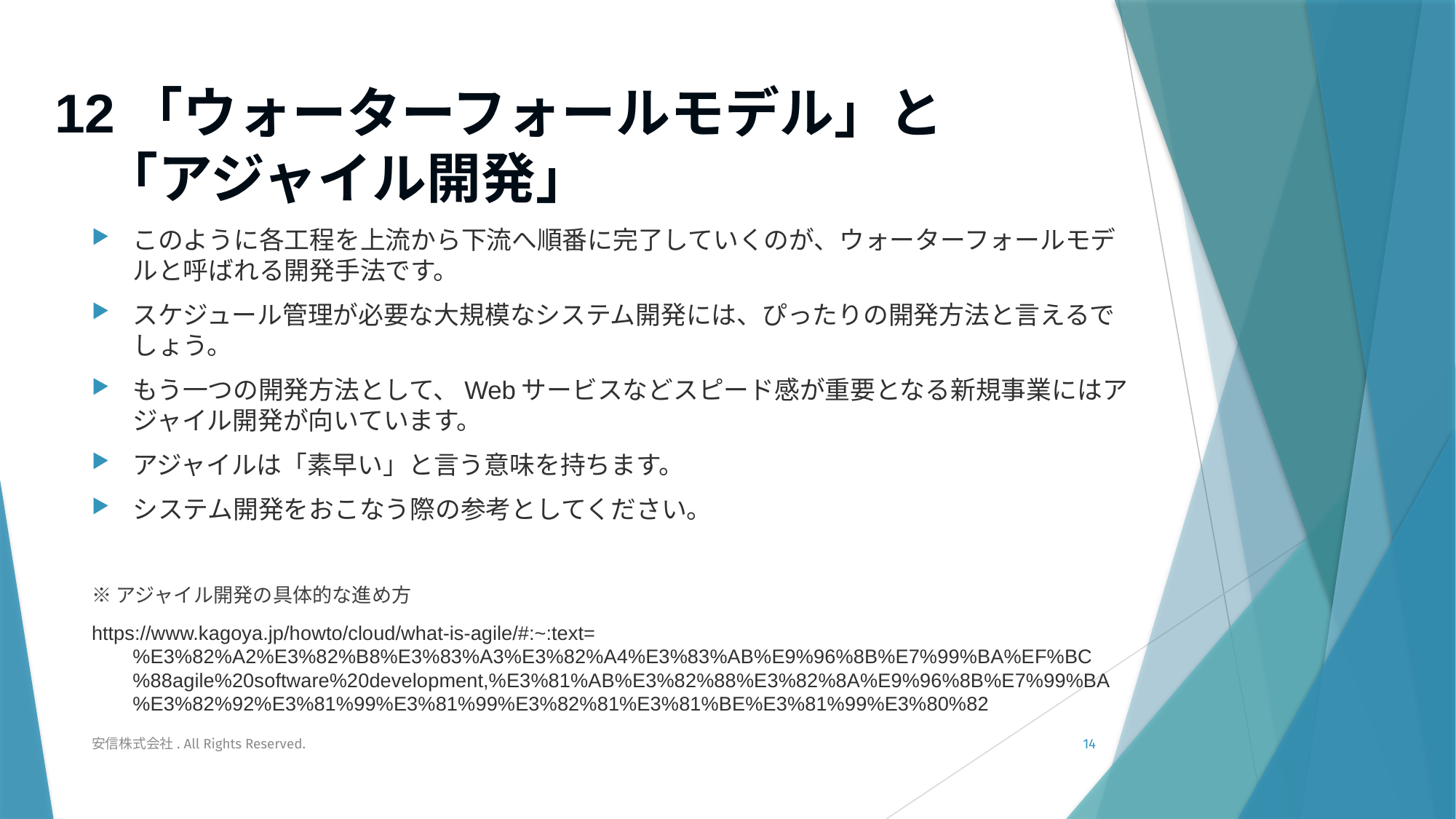

# 12「ウォーターフォールモデル」と 「アジャイル開発」
このように各工程を上流から下流へ順番に完了していくのが、ウォーターフォールモデルと呼ばれる開発手法です。
スケジュール管理が必要な大規模なシステム開発には、ぴったりの開発方法と言えるでしょう。
もう一つの開発方法として、Webサービスなどスピード感が重要となる新規事業にはアジャイル開発が向いています。
アジャイルは「素早い」と言う意味を持ちます。
システム開発をおこなう際の参考としてください。

※アジャイル開発の具体的な進め方
https://www.kagoya.jp/howto/cloud/what-is-agile/#:~:text=%E3%82%A2%E3%82%B8%E3%83%A3%E3%82%A4%E3%83%AB%E9%96%8B%E7%99%BA%EF%BC%88agile%20software%20development,%E3%81%AB%E3%82%88%E3%82%8A%E9%96%8B%E7%99%BA%E3%82%92%E3%81%99%E3%81%99%E3%82%81%E3%81%BE%E3%81%99%E3%80%82

安信株式会社. All Rights Reserved.
14